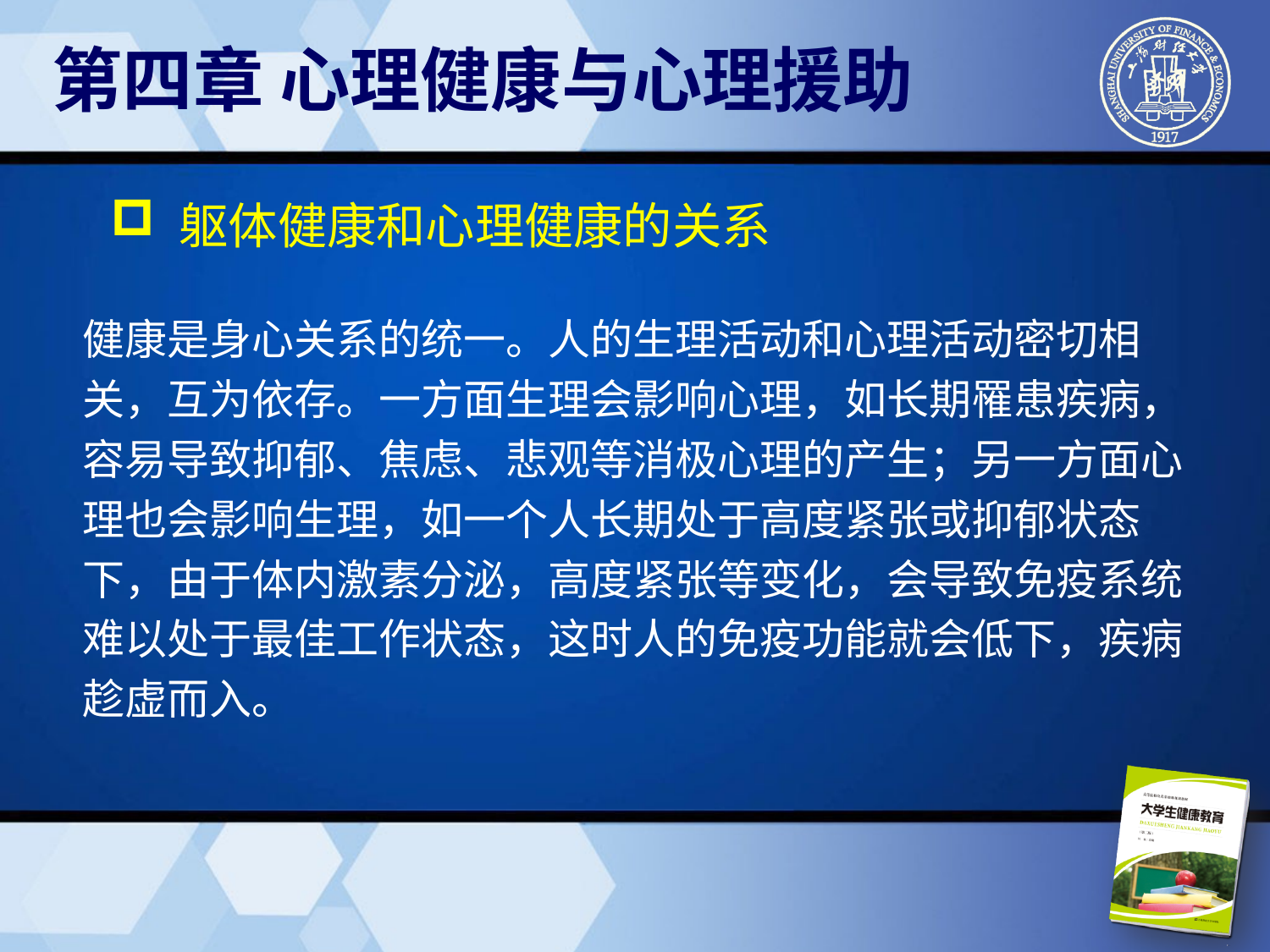

第四章 心理健康与心理援助
 躯体健康和心理健康的关系
健康是身心关系的统一。人的生理活动和心理活动密切相关，互为依存。一方面生理会影响心理，如长期罹患疾病，容易导致抑郁、焦虑、悲观等消极心理的产生；另一方面心理也会影响生理，如一个人长期处于高度紧张或抑郁状态下，由于体内激素分泌，高度紧张等变化，会导致免疫系统难以处于最佳工作状态，这时人的免疫功能就会低下，疾病趁虚而入。